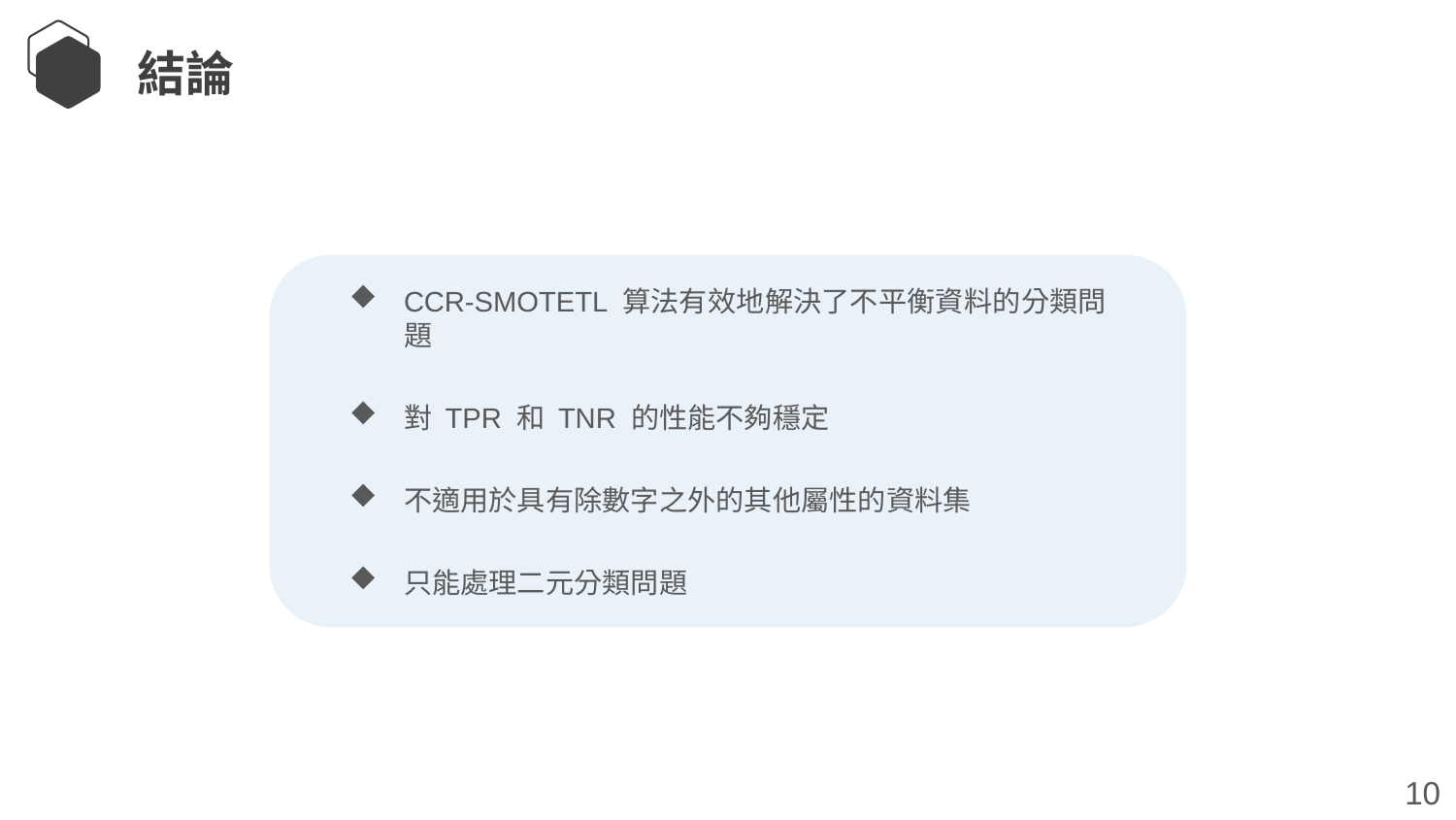

結論

CCR-SMOTETL 算法有效地解決了不平衡資料的分類問題
對 TPR 和 TNR 的性能不夠穩定
不適用於具有除數字之外的其他屬性的資料集
只能處理二元分類問題
10